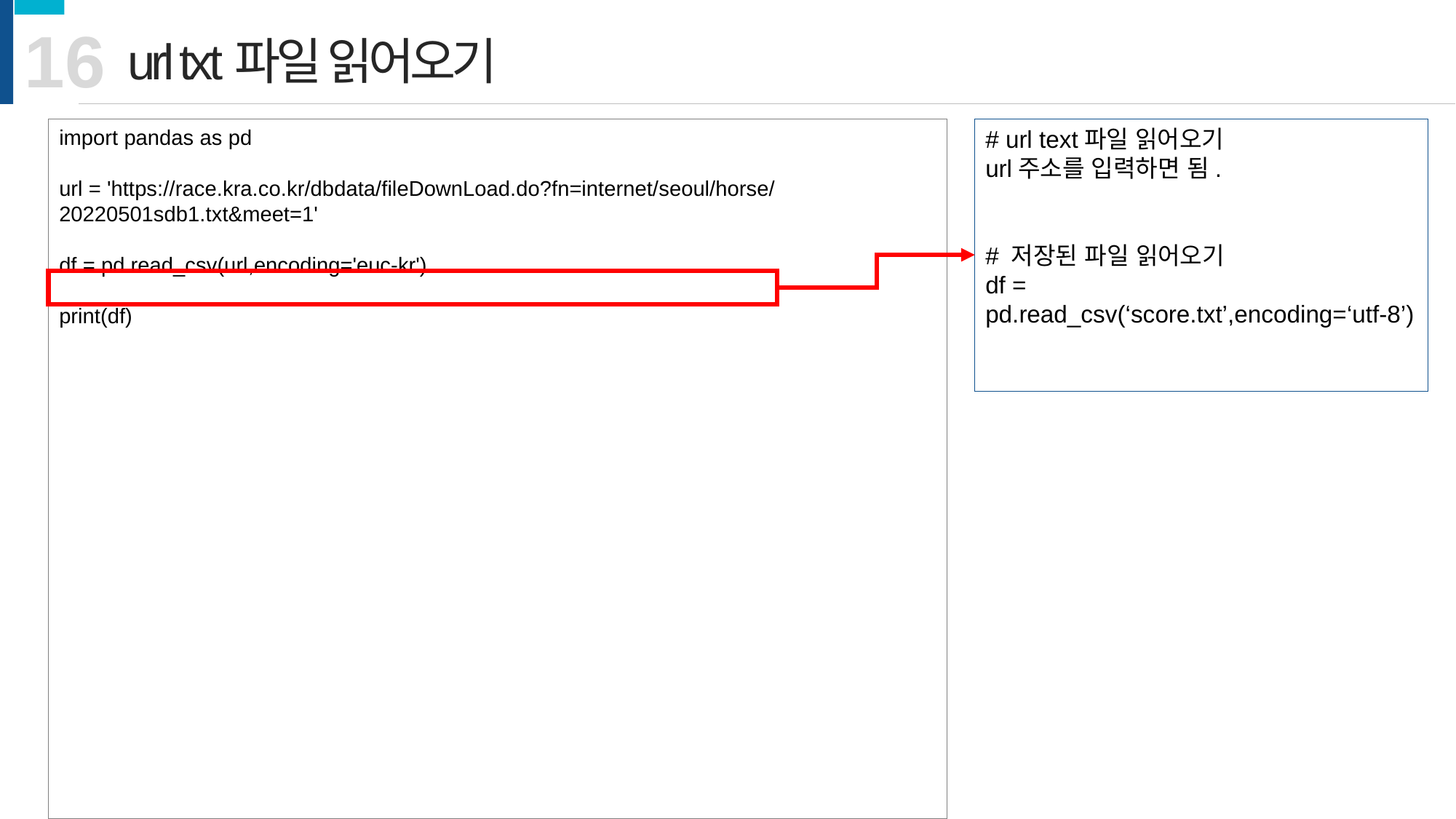

16
url txt파일 읽어오기
import pandas as pd
url = 'https://race.kra.co.kr/dbdata/fileDownLoad.do?fn=internet/seoul/horse/20220501sdb1.txt&meet=1'
df = pd.read_csv(url,encoding='euc-kr')

print(df)
# url text파일 읽어오기 url주소를 입력하면 됨.
# 저장된 파일 읽어오기 df = pd.read_csv(‘score.txt’,encoding=‘utf-8’)